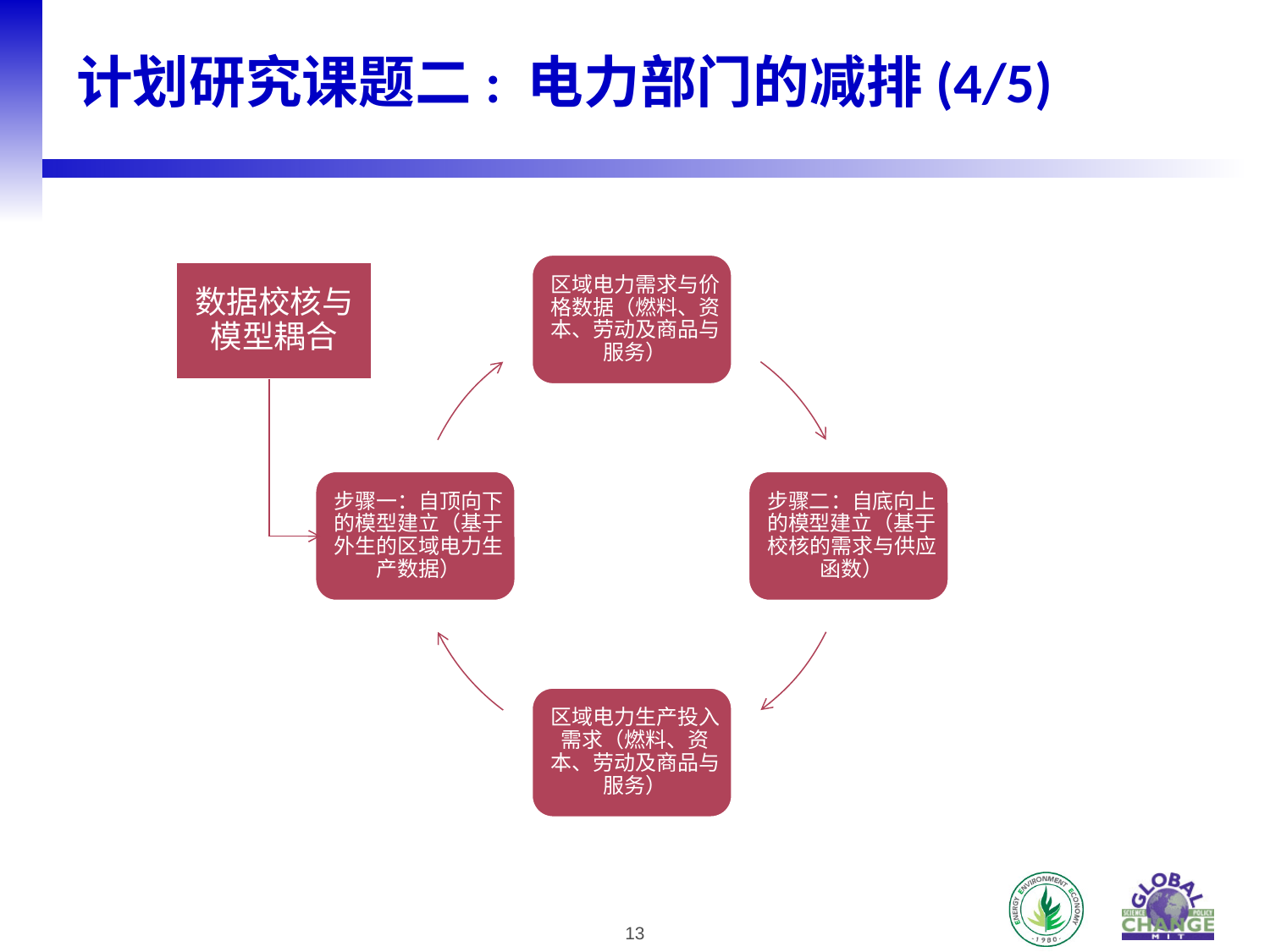

计划研究课题二: 电力部门的减排(4/5)
数据校核与模型耦合
区域电力需求与价格数据（燃料、资本、劳动及商品与服务）
步骤二：自底向上的模型建立（基于校核的需求与供应函数）
区域电力生产投入需求（燃料、资本、劳动及商品与服务）
步骤一：自顶向下的模型建立（基于外生的区域电力生产数据）